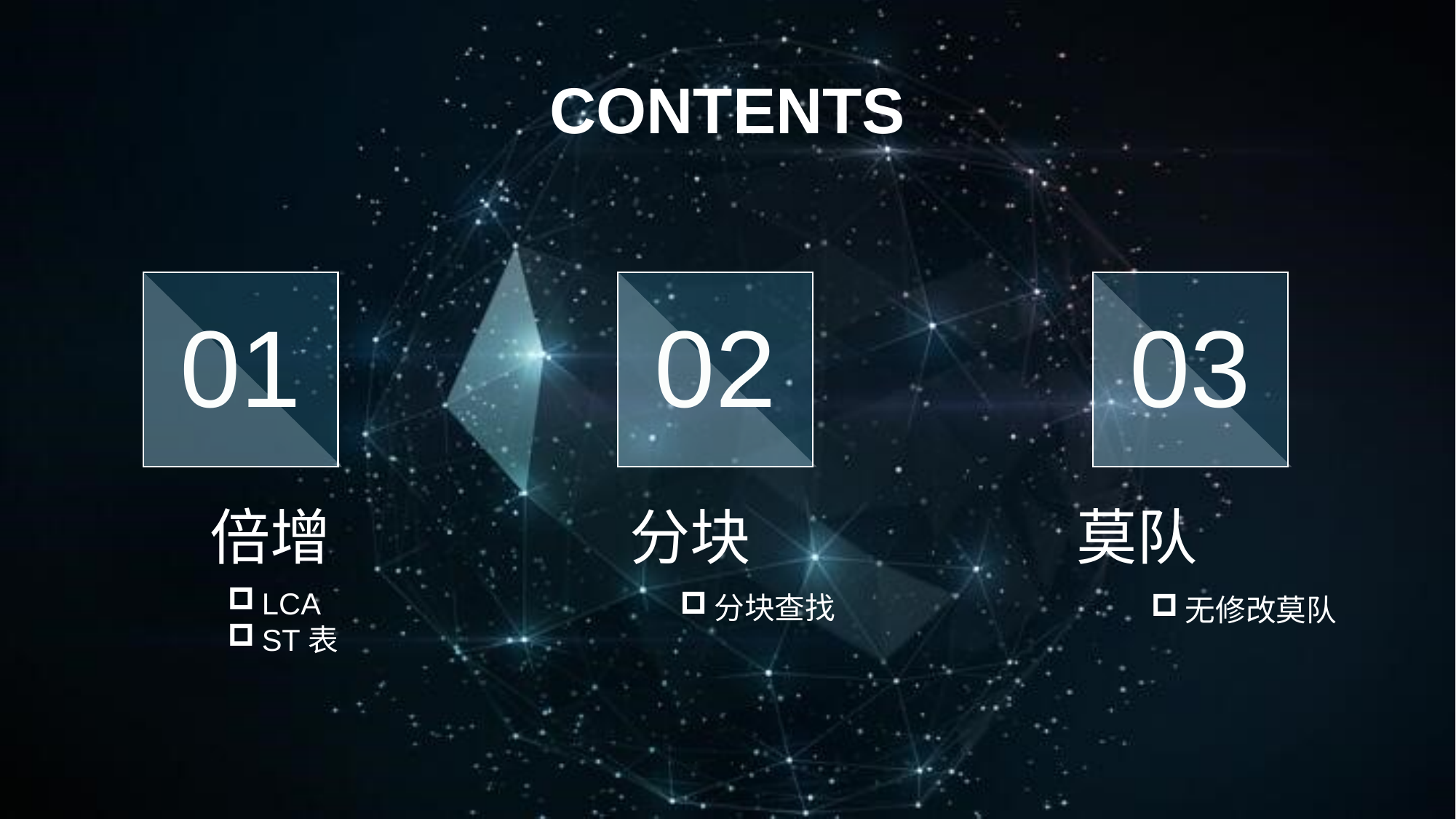

CONTENTS

01

02

03
 倍增                      分块                        莫队
LCA
ST表
分块查找
无修改莫队